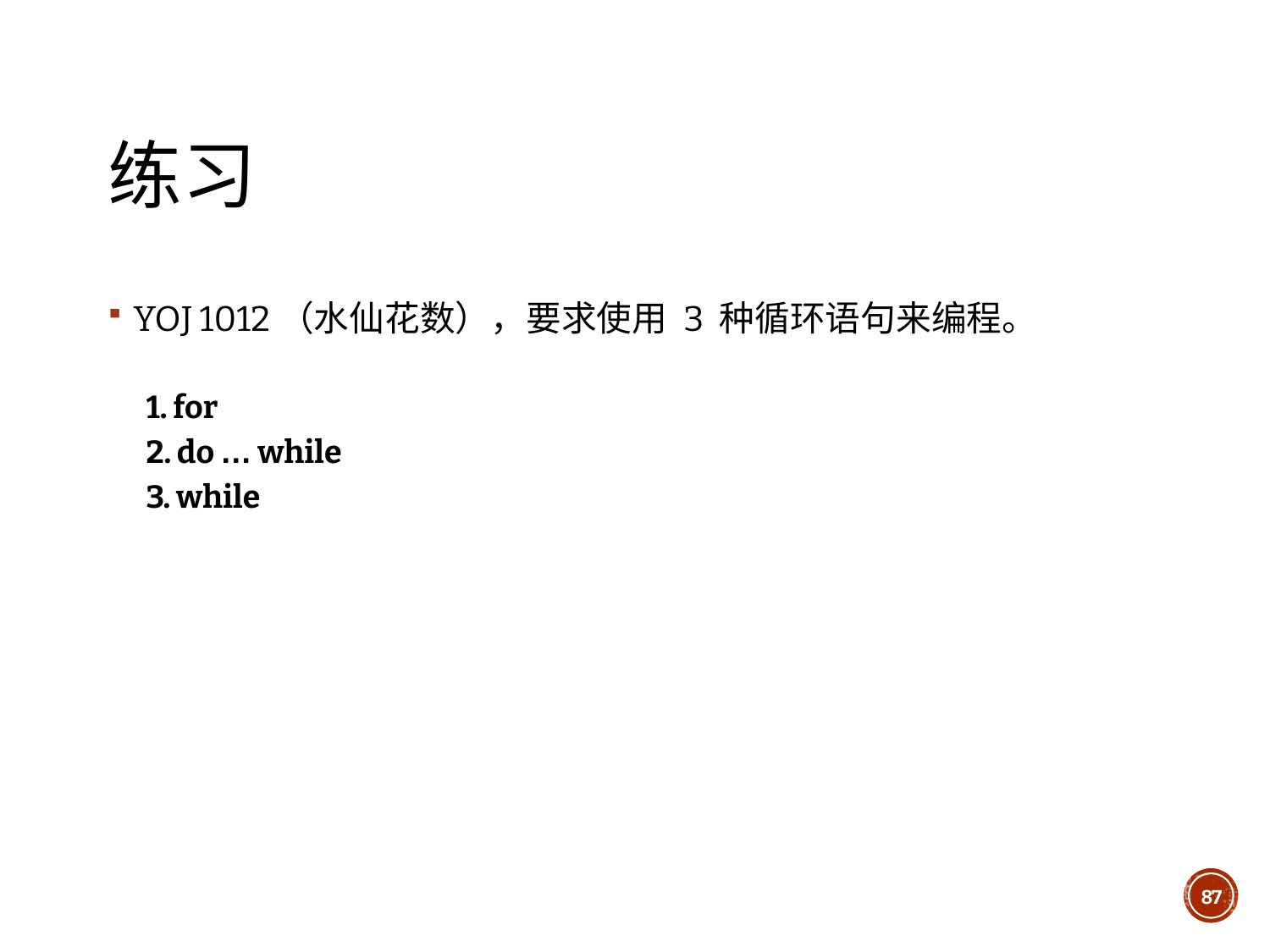

# 练习
YOJ 1012（水仙花数），要求使用 3 种循环语句来编程。

1. for
2. do … while
3. while
87